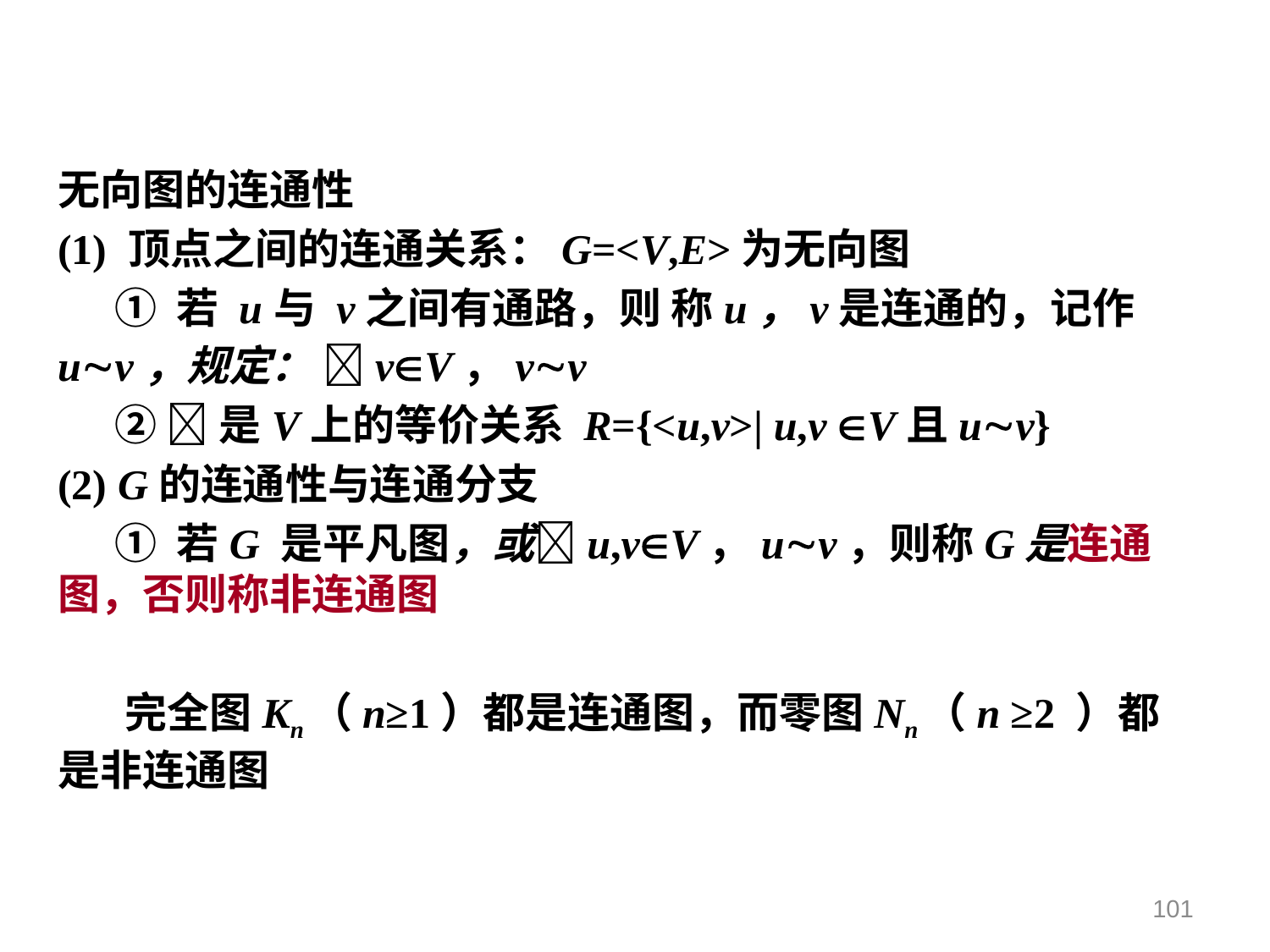

无向图的连通性
(1) 顶点之间的连通关系：G=<V,E>为无向图
      ① 若 u 与 v之间有通路，则 称u，v是连通的，记作u∼v，规定： ∀v∈V，v∼v
      ② ∼是V上的等价关系 R={<u,v>| u,v ∈V且u∼v}
(2) G的连通性与连通分支
      ① 若G 是平凡图，或∀u,v∈V，u∼v，则称G是连通图，否则称非连通图

      完全图Kn（n≥1）都是连通图，而零图Nn（n ≥2 ）都是非连通图
101